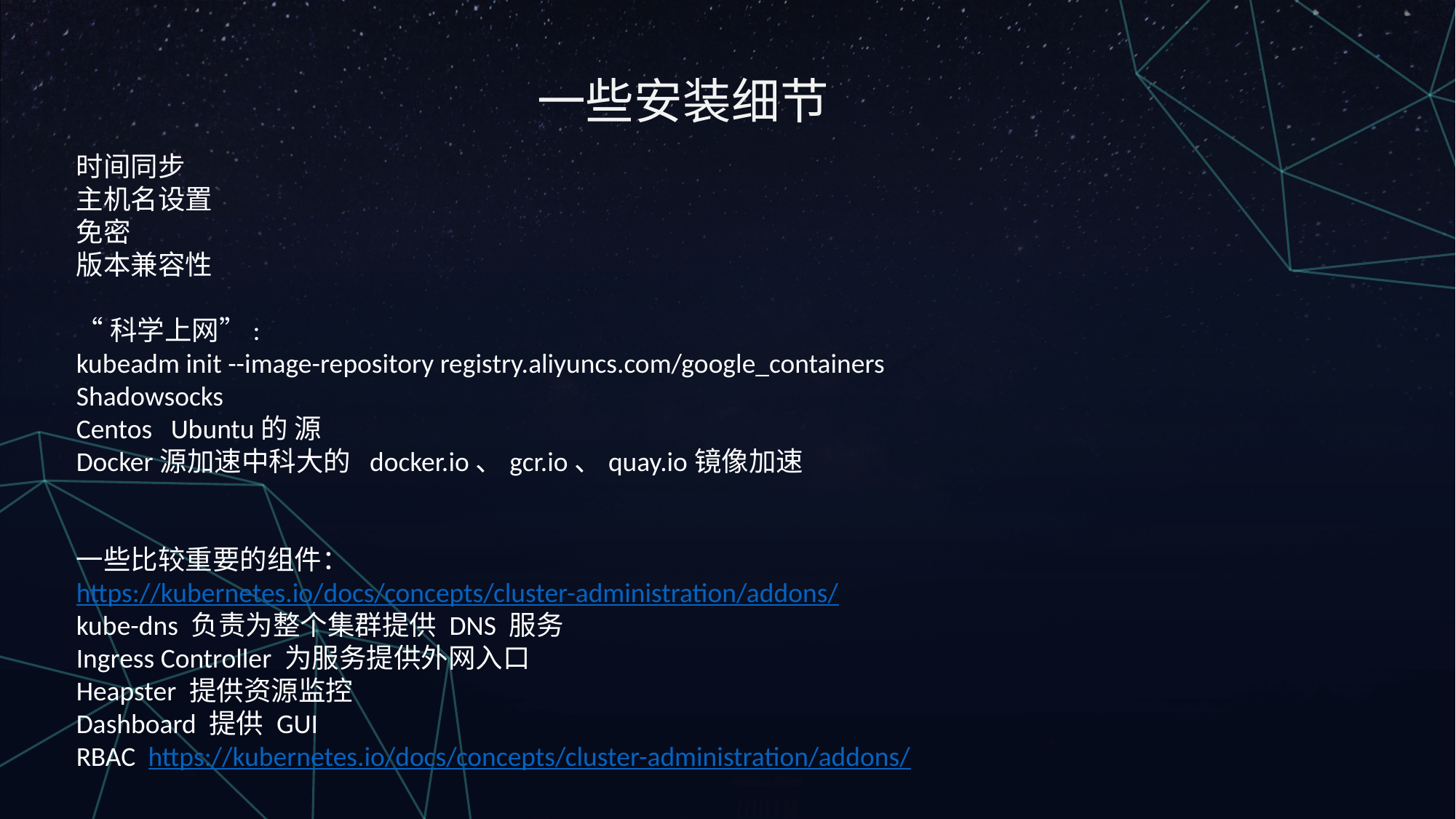

一些安装细节
时间同步
主机名设置
免密
版本兼容性

“科学上网”:
kubeadm init --image-repository registry.aliyuncs.com/google_containers
Shadowsocks
Centos   Ubuntu的 源
Docker源加速中科大的  docker.io、gcr.io、quay.io镜像加速

一些比较重要的组件：
https://kubernetes.io/docs/concepts/cluster-administration/addons/
kube-dns 负责为整个集群提供 DNS 服务
Ingress Controller 为服务提供外网入口
Heapster 提供资源监控
Dashboard 提供 GUI
RBAC  https://kubernetes.io/docs/concepts/cluster-administration/addons/